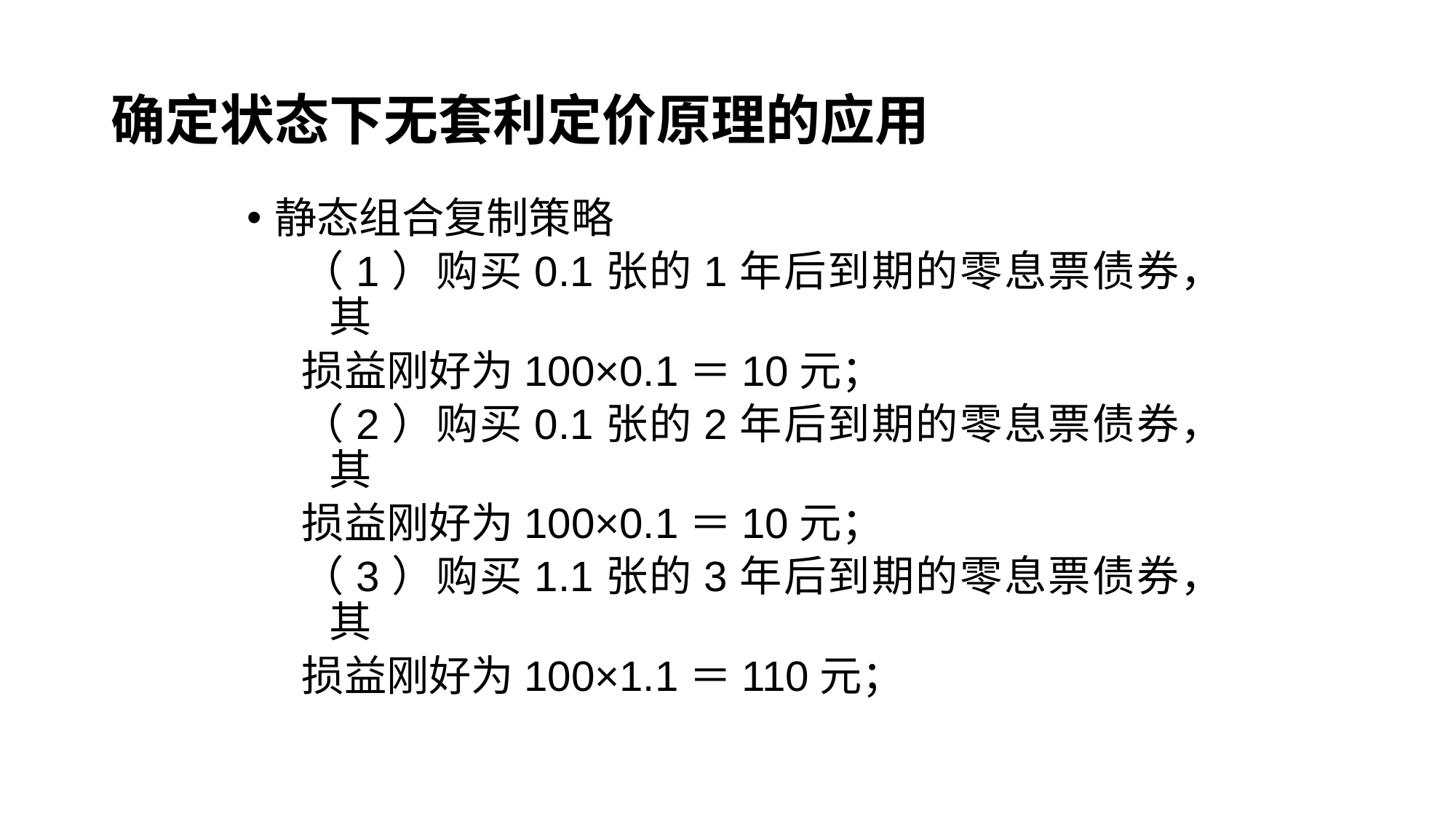

确定状态下无套利定价原理的应用
静态组合复制策略
（1）购买0.1张的1年后到期的零息票债券，其
损益刚好为100×0.1＝10元；
（2）购买0.1张的2年后到期的零息票债券，其
损益刚好为100×0.1＝10元；
（3）购买1.1张的3年后到期的零息票债券，其
损益刚好为100×1.1＝110元；